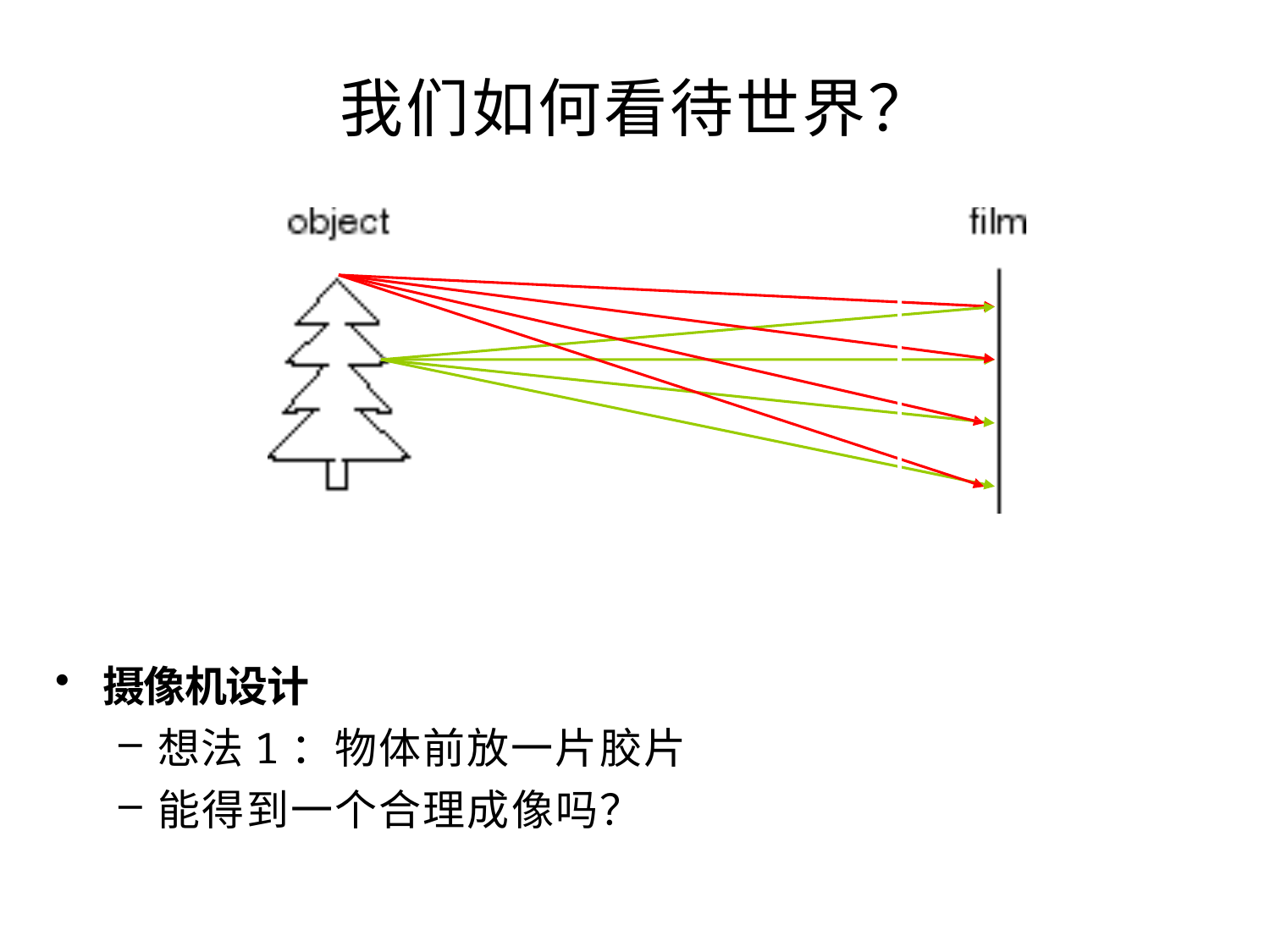

# 我们如何看待世界？

摄像机设计
想法1：物体前放一片胶片
能得到一个合理成像吗？